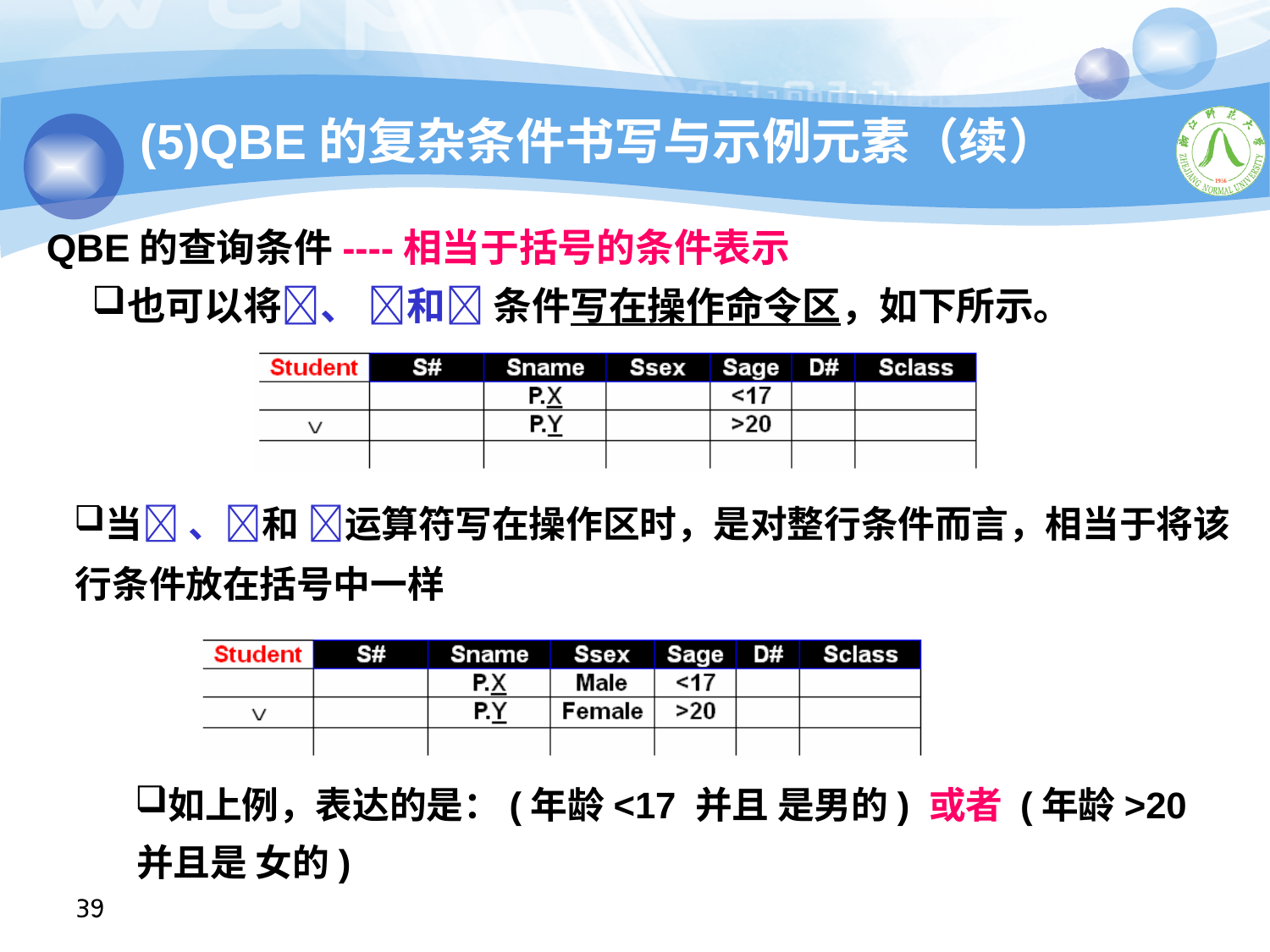

# (5)QBE的复杂条件书写与示例元素（续）
QBE的查询条件----相当于括号的条件表示
也可以将∧、 ∨和¬ 条件写在操作命令区，如下所示。

当∧ 、∨和 ¬运算符写在操作区时，是对整行条件而言，相当于将该 行条件放在括号中一样

如上例，表达的是：(年龄<17 并且 是男的) 或者 (年龄>20 并且是 女的)
39